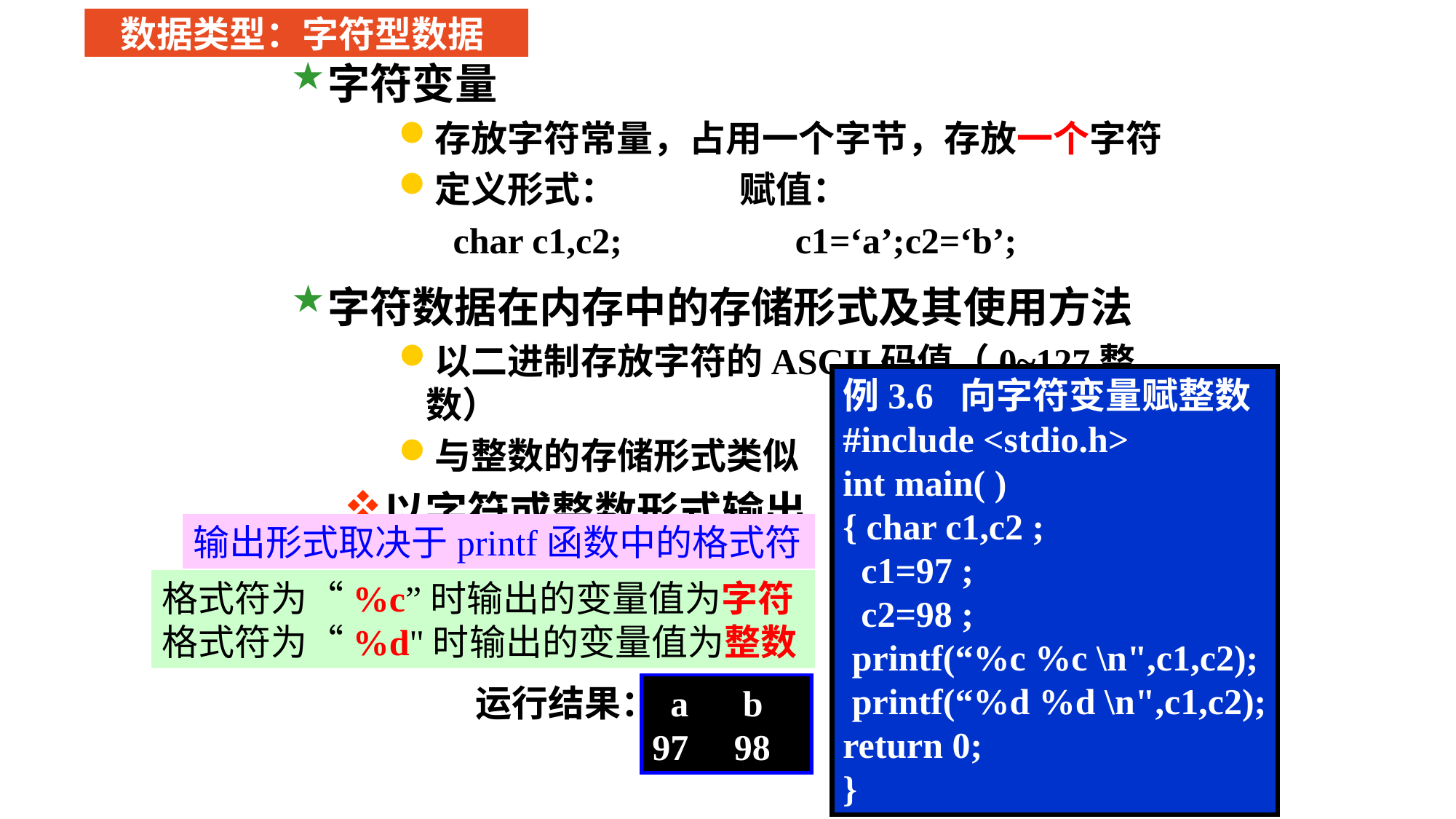

数据类型：字符型数据
字符变量
存放字符常量，占用一个字节，存放一个字符
定义形式：               赋值：
char c1,c2;                   c1=‘a’;c2=‘b’;
字符数据在内存中的存储形式及其使用方法
以二进制存放字符的ASCII码值（0~127整数）
与整数的存储形式类似
以字符或整数形式输出
例3.6  向字符变量赋整数
#include <stdio.h>
int main( )
{ char c1,c2 ;
  c1=97 ;
  c2=98 ;
 printf(“%c %c \n",c1,c2);
 printf(“%d %d \n",c1,c2);
return 0;
}
输出形式取决于printf函数中的格式符
格式符为“%c”时输出的变量值为字符
格式符为“%d"时输出的变量值为整数
运行结果：
  a      b
97     98